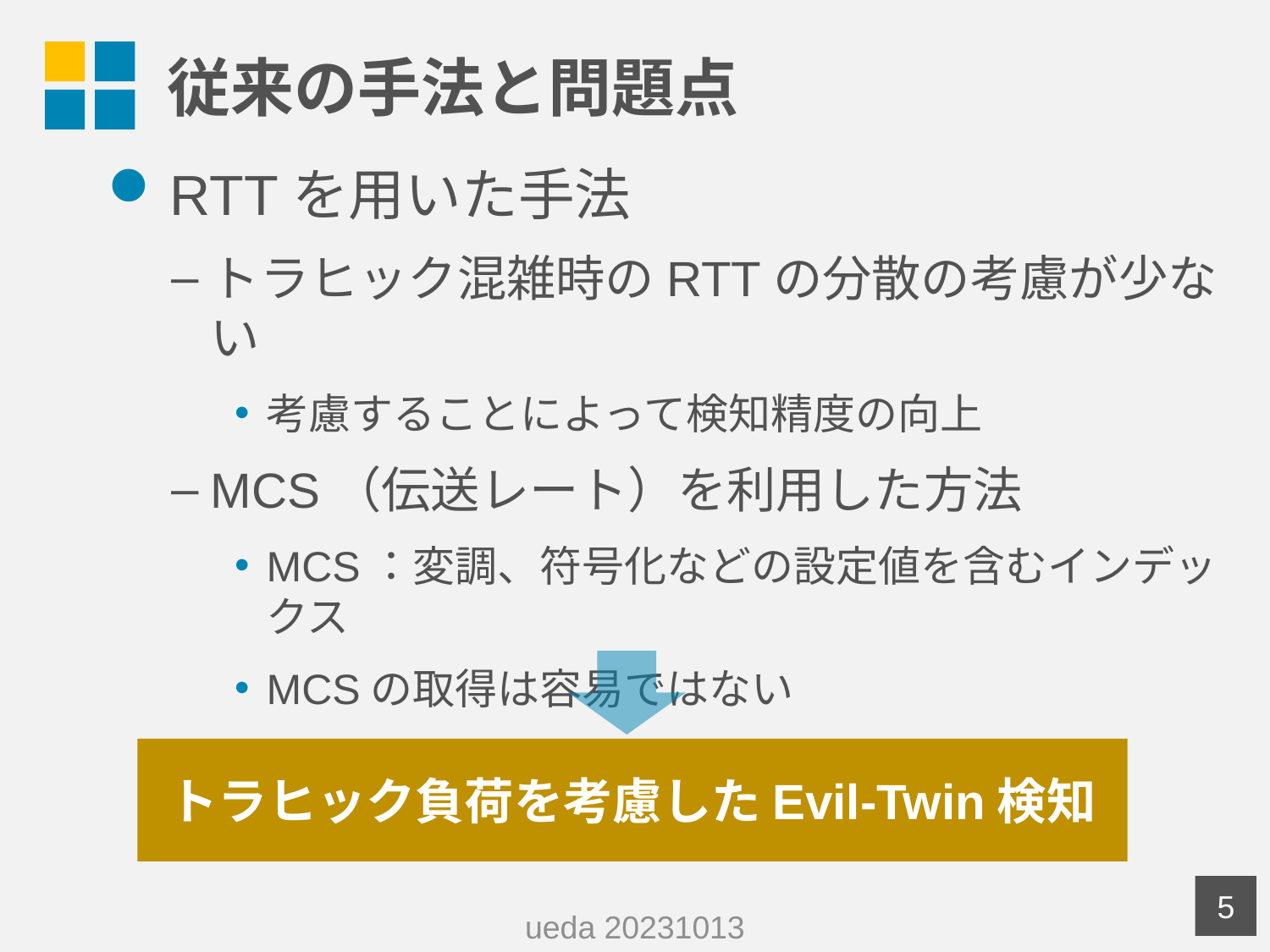

# 従来の手法と問題点
RTTを用いた手法
トラヒック混雑時のRTTの分散の考慮が少ない
考慮することによって検知精度の向上
MCS（伝送レート）を利用した方法
MCS：変調、符号化などの設定値を含むインデックス
MCSの取得は容易ではない
　		      [Kitisriworapan+，J Wireless Com Network 2020，2020]

トラヒック負荷を考慮したEvil-Twin検知
5
ueda 20231013